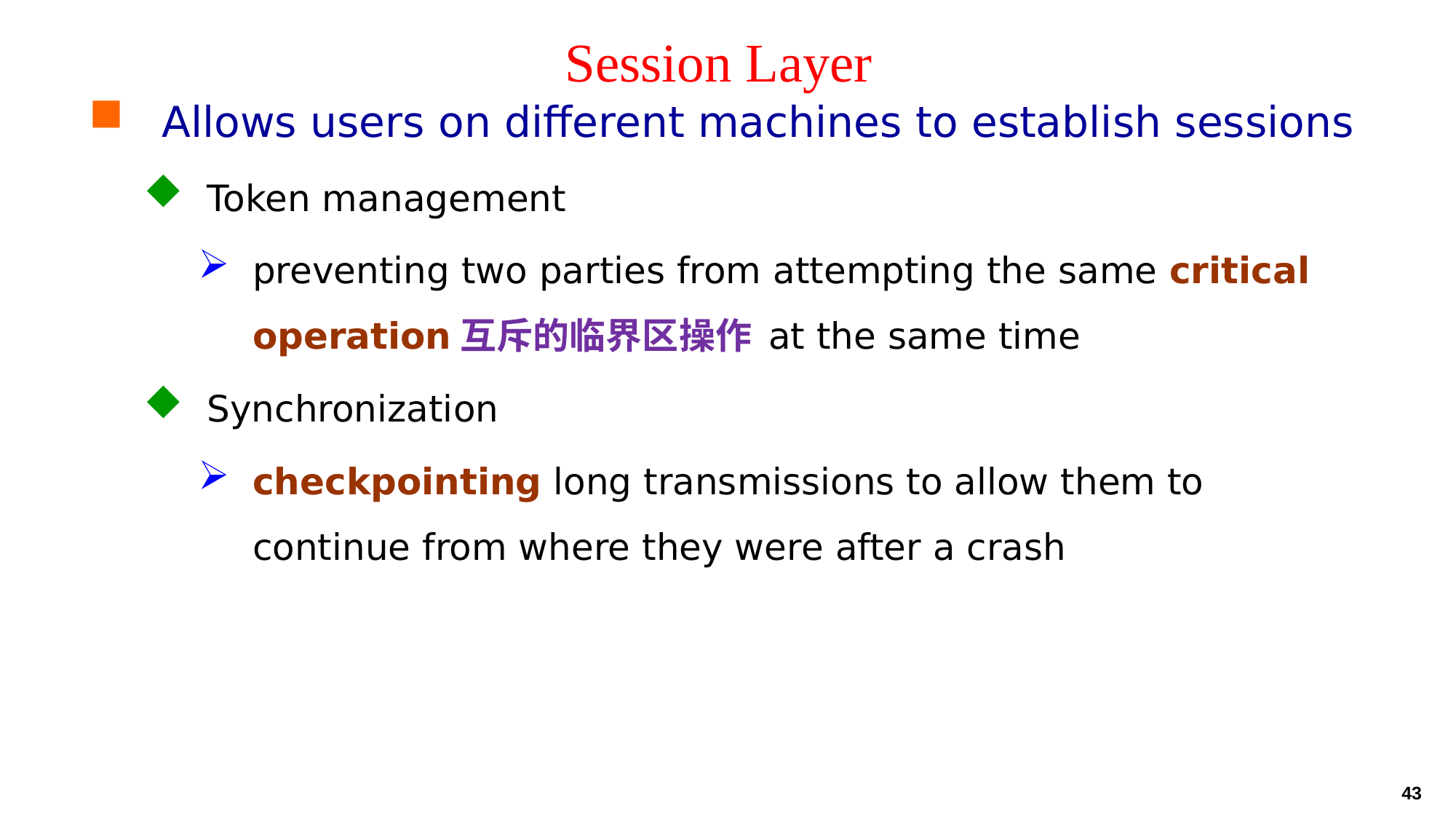

# Session Layer
Allows users on different machines to establish sessions
Token management
preventing two parties from attempting the same critical operation互斥的临界区操作 at the same time
Synchronization
checkpointing long transmissions to allow them to continue from where they were after a crash